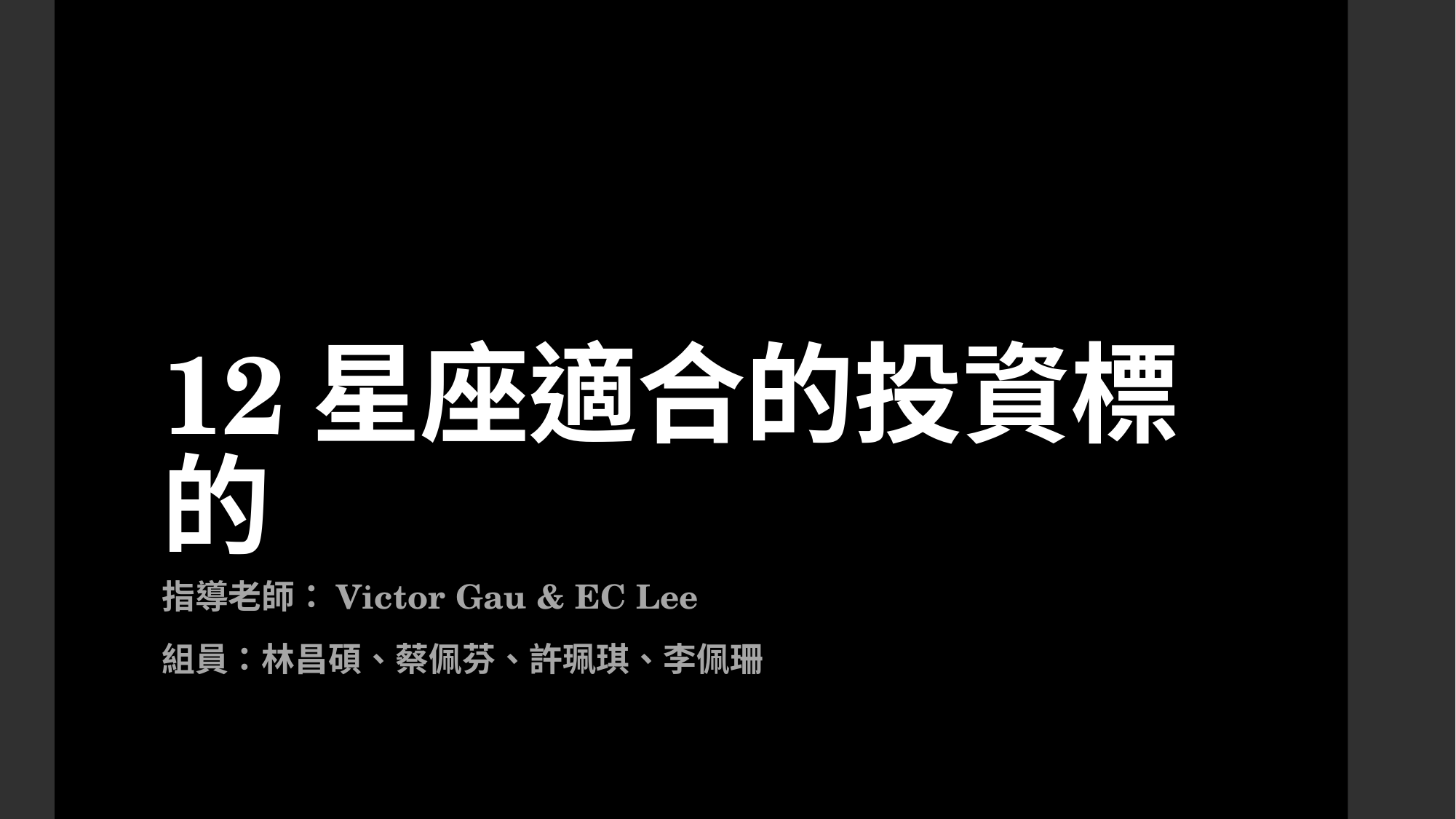

# 12星座適合的投資標的
指導老師：Victor Gau & EC Lee
組員：林昌碩、蔡佩芬、許珮琪、李佩珊